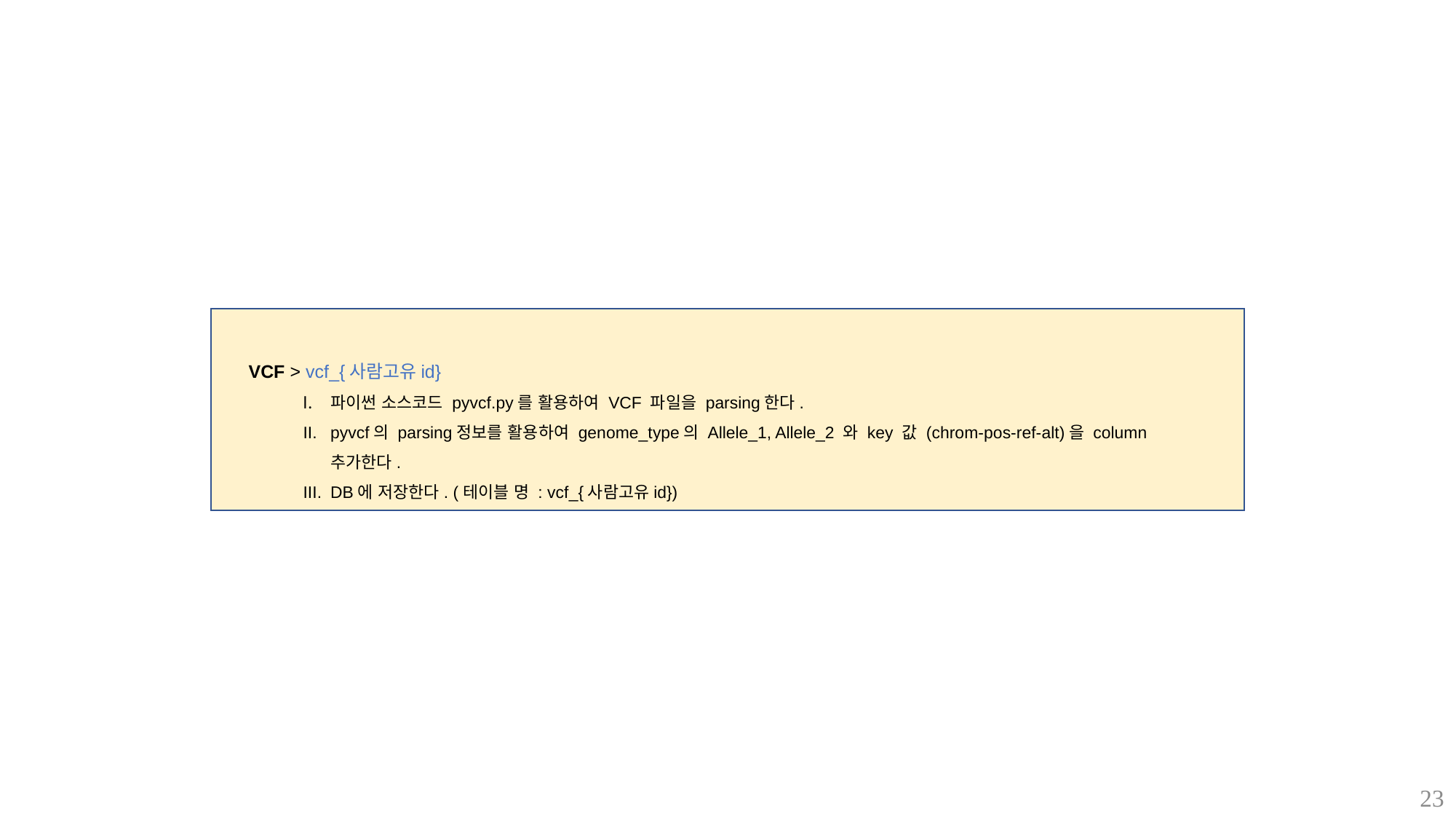

VCF > vcf_{사람고유id}
파이썬 소스코드 pyvcf.py를 활용하여 VCF 파일을 parsing한다.
pyvcf의 parsing정보를 활용하여 genome_type의 Allele_1, Allele_2 와 key 값 (chrom-pos-ref-alt)을 column 추가한다.
DB에 저장한다. (테이블 명 : vcf_{사람고유id})
23